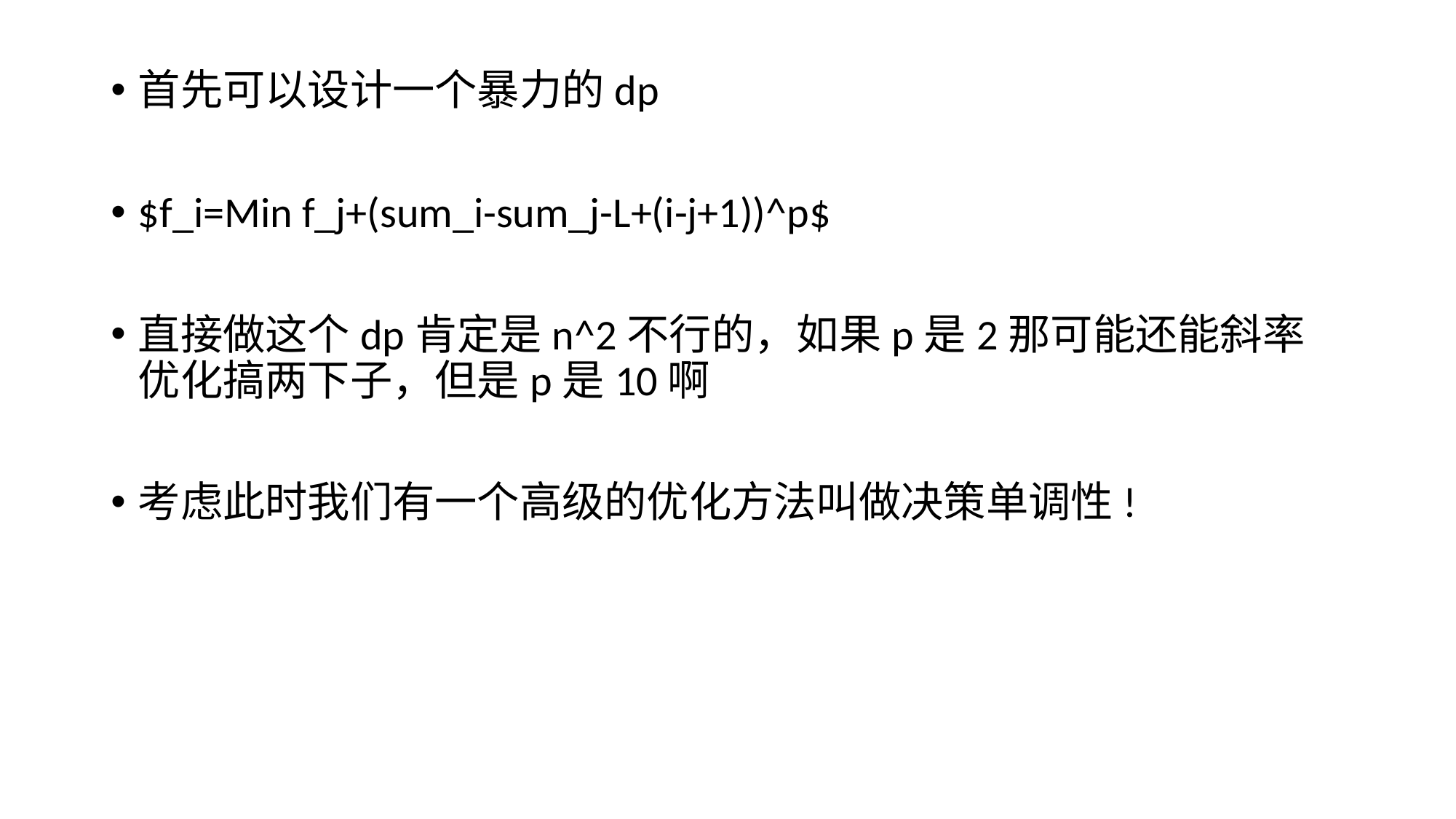

首先可以设计一个暴力的dp

$f_i=Min f_j+(sum_i-sum_j-L+(i-j+1))^p$

直接做这个dp肯定是n^2不行的，如果p是2那可能还能斜率优化搞两下子，但是p是10啊

考虑此时我们有一个高级的优化方法叫做决策单调性!